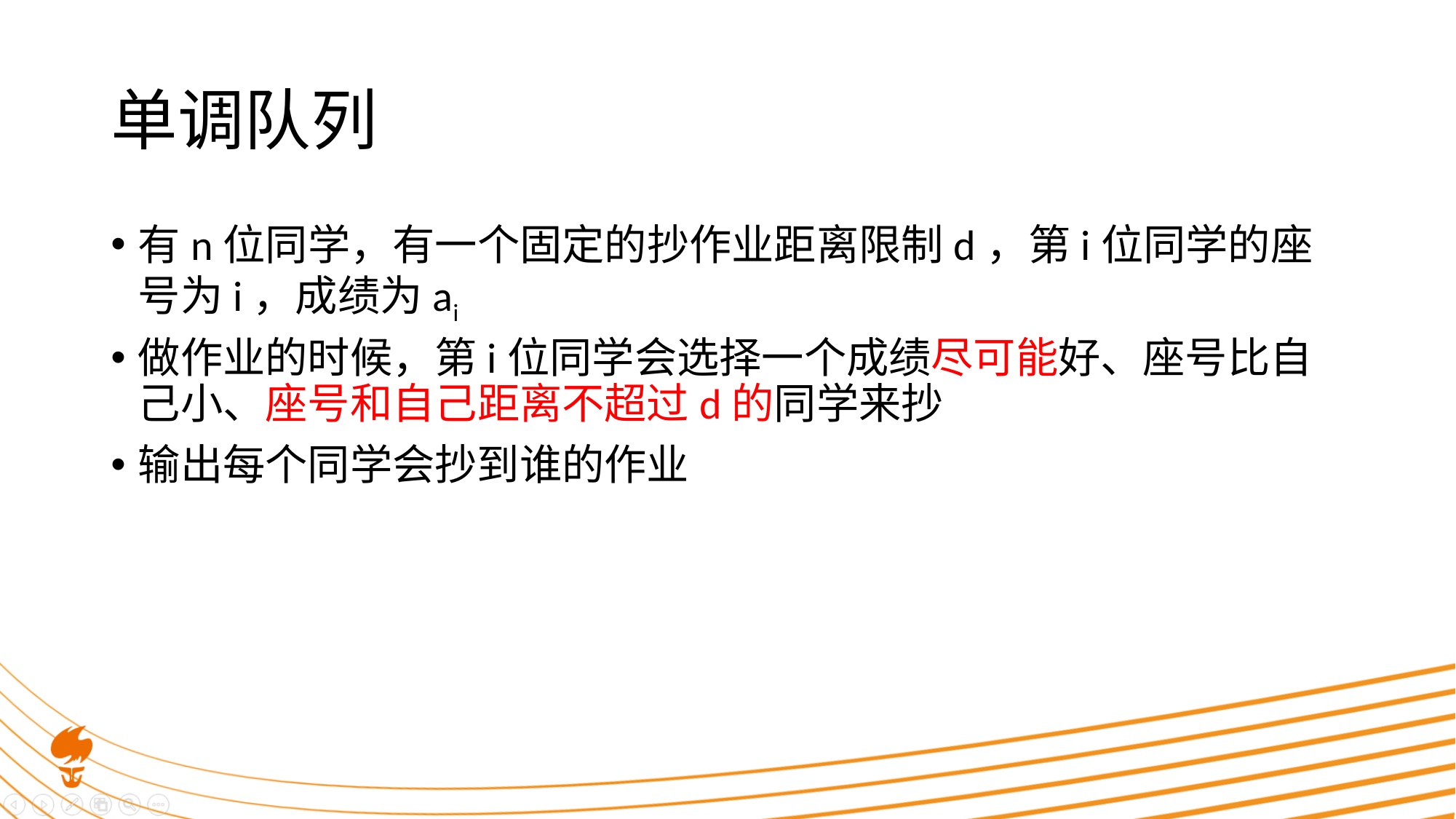

# 单调队列
有n位同学，有一个固定的抄作业距离限制d，第i位同学的座号为i，成绩为ai
做作业的时候，第i位同学会选择一个成绩尽可能好、座号比自己小、座号和自己距离不超过d的同学来抄
输出每个同学会抄到谁的作业